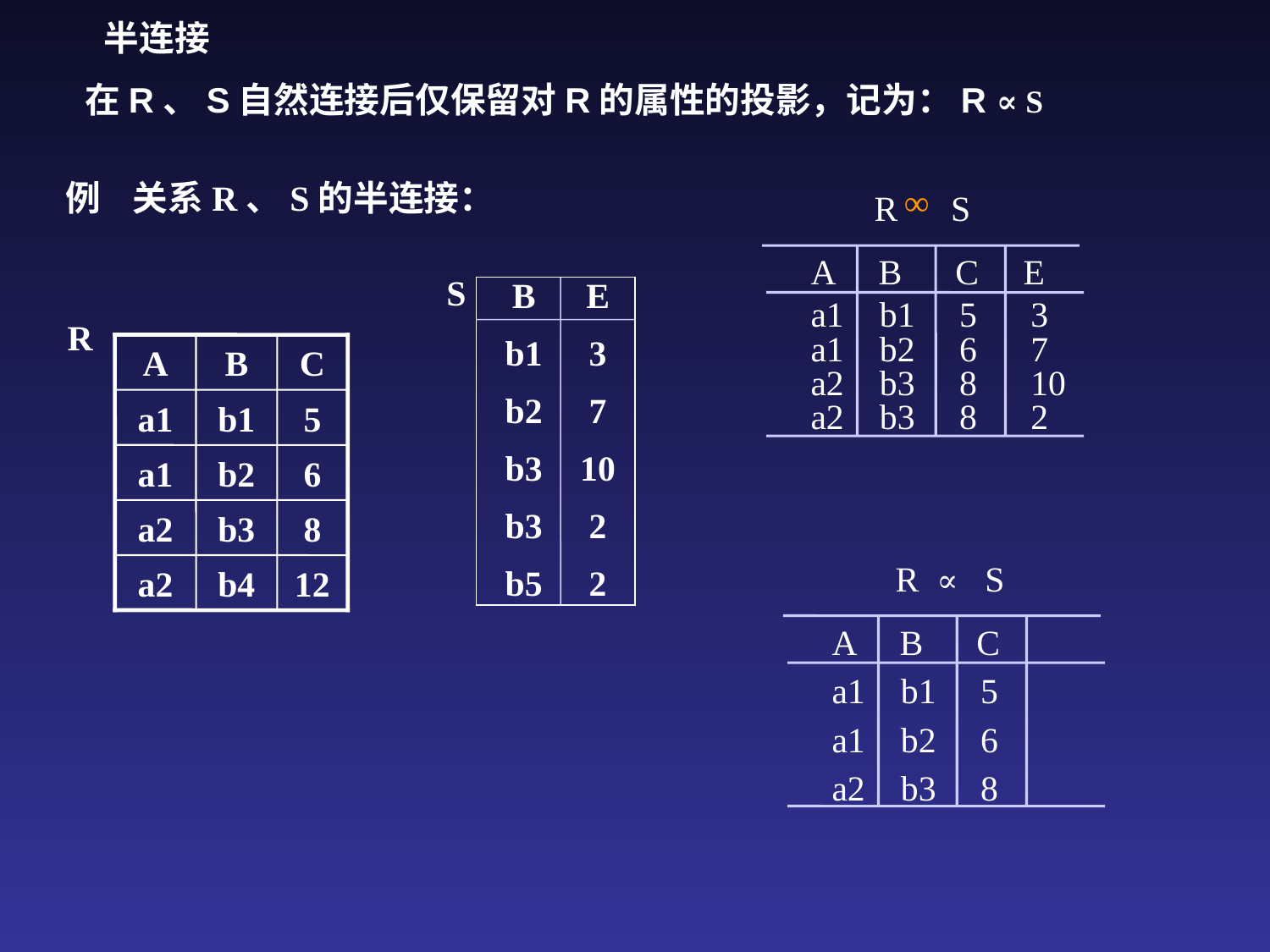

# 半连接
    在R、S自然连接后仅保留对R的属性的投影，记为：R ∝ S
例    关系R、S的半连接：
R      S
 ∞

A     B      C     E
a1    b1     5      3
a1    b2     6      7
a2    b3     8      10
a2    b3     8      2

S
B

E

b1

3
b2

7
b3

10
b3

2
b5

2

R

A

B

C

a1

b1
5
a1

b2
6
a2

b3
8
a2

b4
12

R  ∝   S
A     B      C
a1    b1     5
a1    b2     6
a2    b3     8